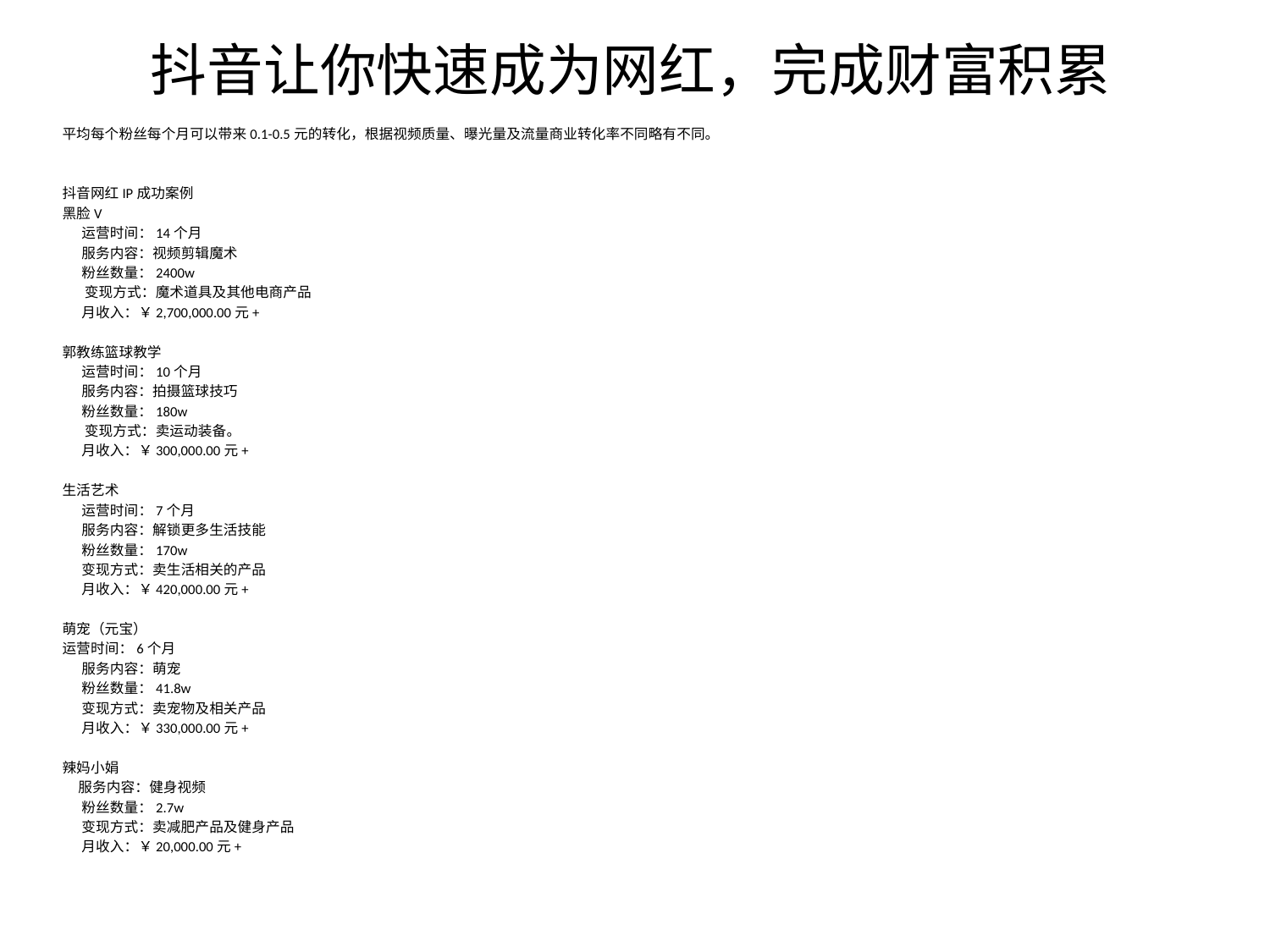

# 抖音让你快速成为网红，完成财富积累
平均每个粉丝每个月可以带来0.1-0.5元的转化，根据视频质量、曝光量及流量商业转化率不同略有不同。

抖音网红IP成功案例
黑脸V
     运营时间：14个月
     服务内容：视频剪辑魔术
     粉丝数量：2400w
      变现方式：魔术道具及其他电商产品
     月收入：￥2,700,000.00元+

郭教练篮球教学
     运营时间：10个月
     服务内容：拍摄篮球技巧
     粉丝数量：180w
      变现方式：卖运动装备。
     月收入：￥300,000.00元+

生活艺术
     运营时间：7个月
     服务内容：解锁更多生活技能
     粉丝数量：170w
     变现方式：卖生活相关的产品
     月收入：￥420,000.00元+

萌宠（元宝）
运营时间：6个月
     服务内容：萌宠
     粉丝数量：41.8w
     变现方式：卖宠物及相关产品
     月收入：￥330,000.00元+

辣妈小娟
    服务内容：健身视频
     粉丝数量：2.7w
     变现方式：卖减肥产品及健身产品
     月收入：￥20,000.00元+